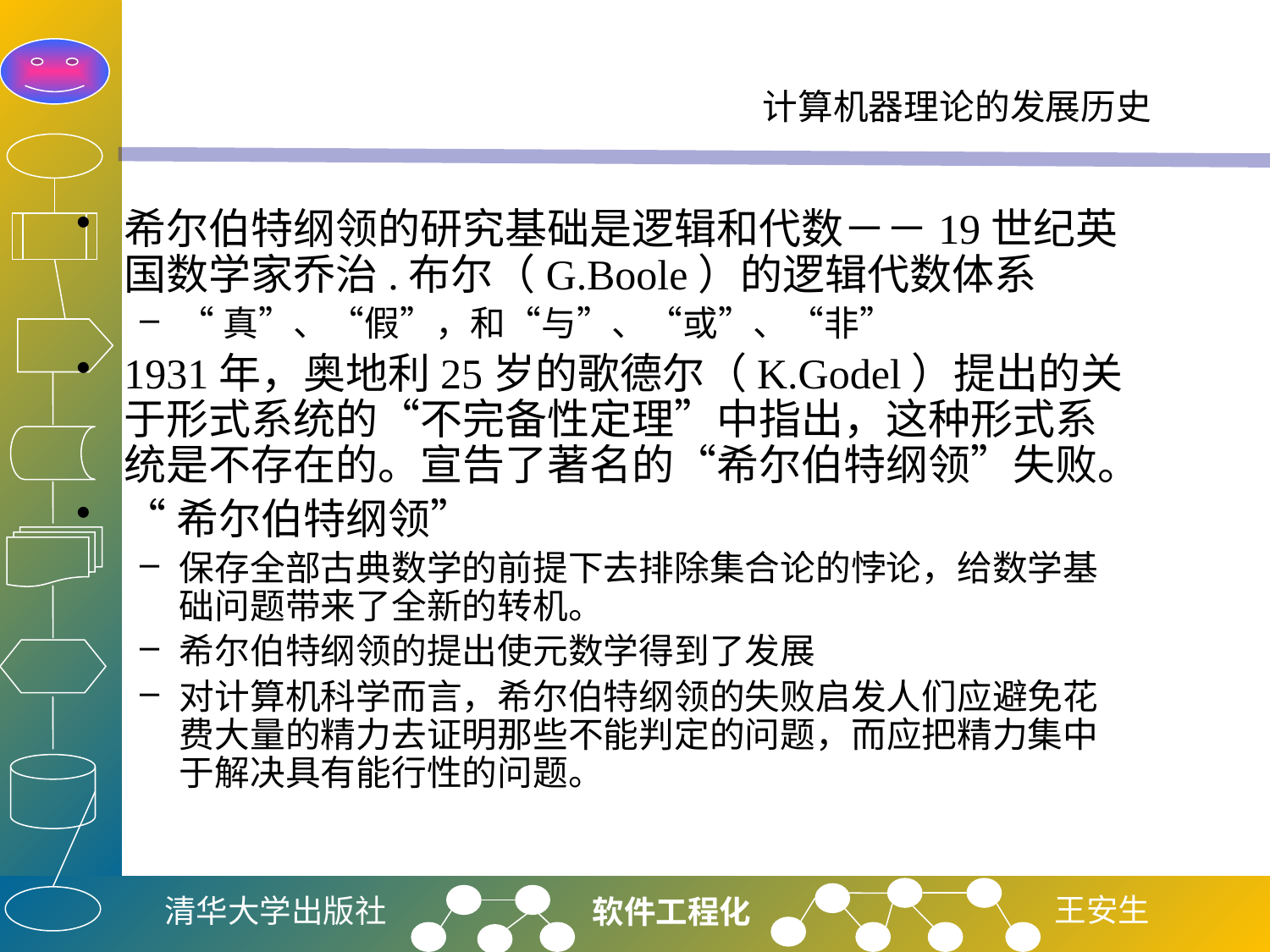

# 计算机器理论的发展历史
希尔伯特纲领的研究基础是逻辑和代数－－19世纪英国数学家乔治.布尔（G.Boole）的逻辑代数体系
“真”、“假”，和“与”、“或”、“非”
1931年，奥地利25岁的歌德尔（K.Godel）提出的关于形式系统的“不完备性定理”中指出，这种形式系统是不存在的。宣告了著名的“希尔伯特纲领”失败。
“希尔伯特纲领”
保存全部古典数学的前提下去排除集合论的悖论，给数学基础问题带来了全新的转机。
希尔伯特纲领的提出使元数学得到了发展
对计算机科学而言，希尔伯特纲领的失败启发人们应避免花费大量的精力去证明那些不能判定的问题，而应把精力集中于解决具有能行性的问题。